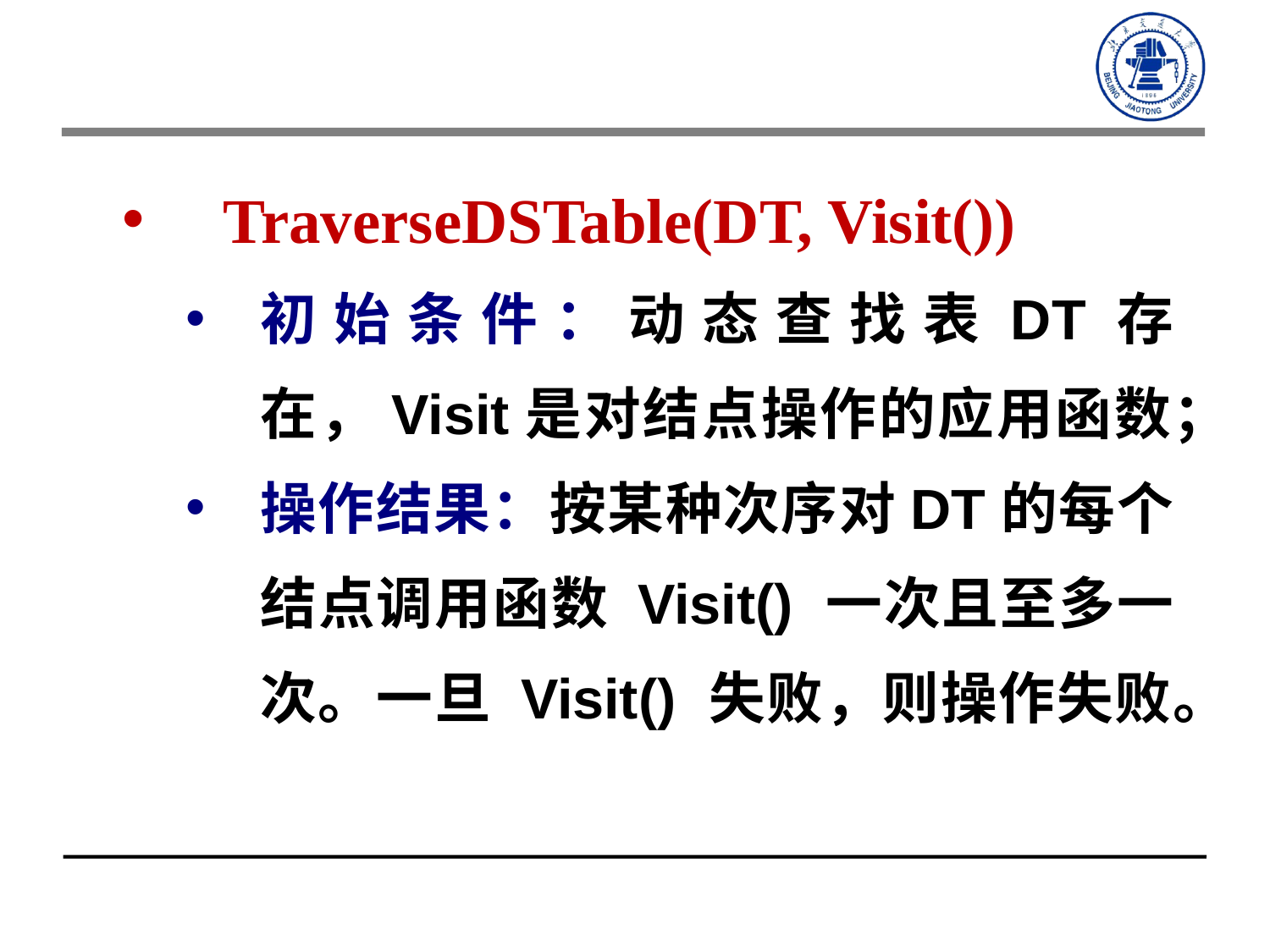

TraverseDSTable(DT, Visit())
初始条件：动态查找表DT存在，Visit是对结点操作的应用函数；
操作结果：按某种次序对DT的每个结点调用函数 Visit() 一次且至多一次。一旦 Visit() 失败，则操作失败。